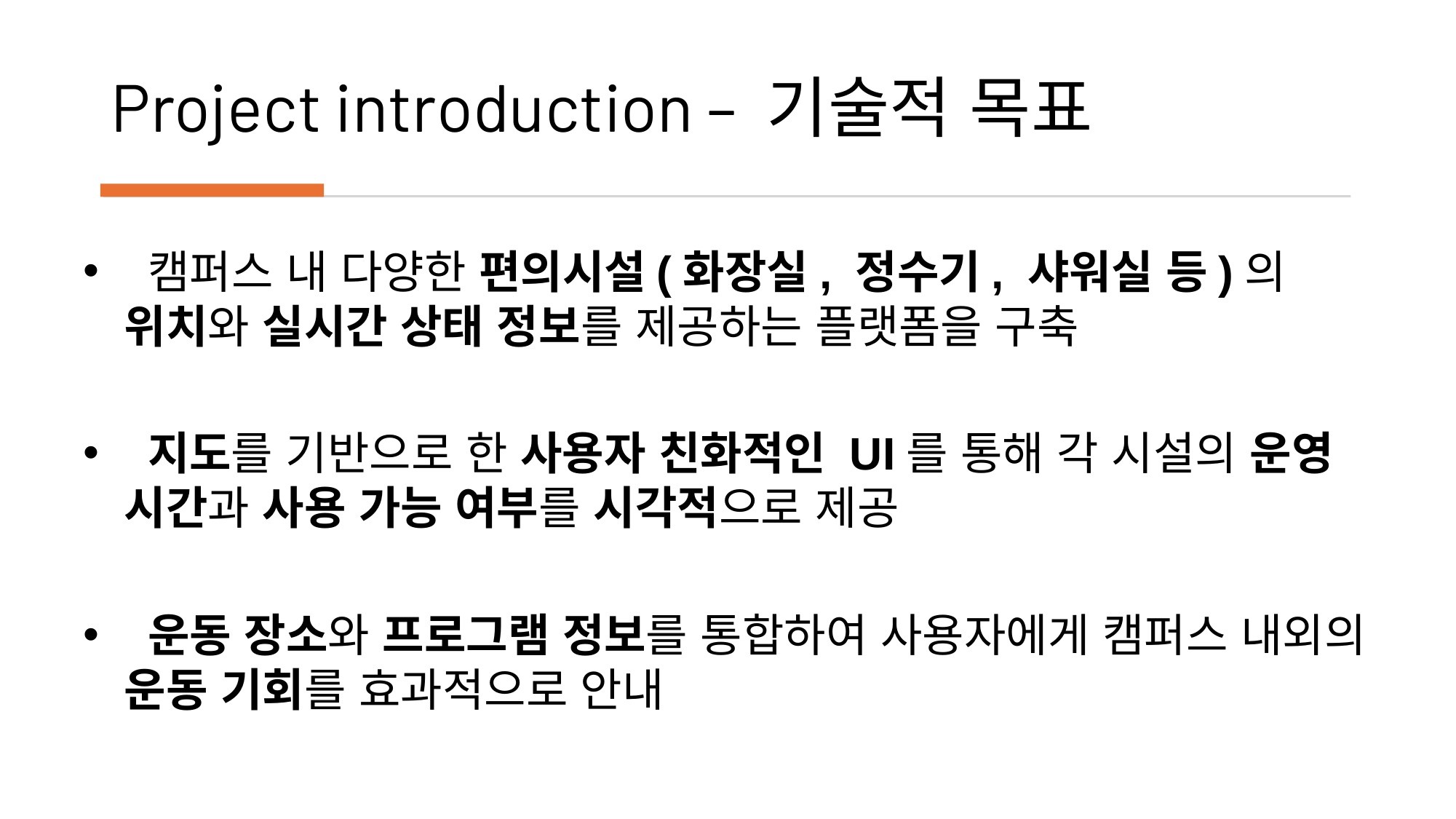

# Project introduction – 기술적 목표

 캠퍼스 내 다양한 편의시설(화장실, 정수기, 샤워실 등)의 위치와 실시간 상태 정보를 제공하는 플랫폼을 구축

 지도를 기반으로 한 사용자 친화적인 UI를 통해 각 시설의 운영 시간과 사용 가능 여부를 시각적으로 제공

 운동 장소와 프로그램 정보를 통합하여 사용자에게 캠퍼스 내외의 운동 기회를 효과적으로 안내